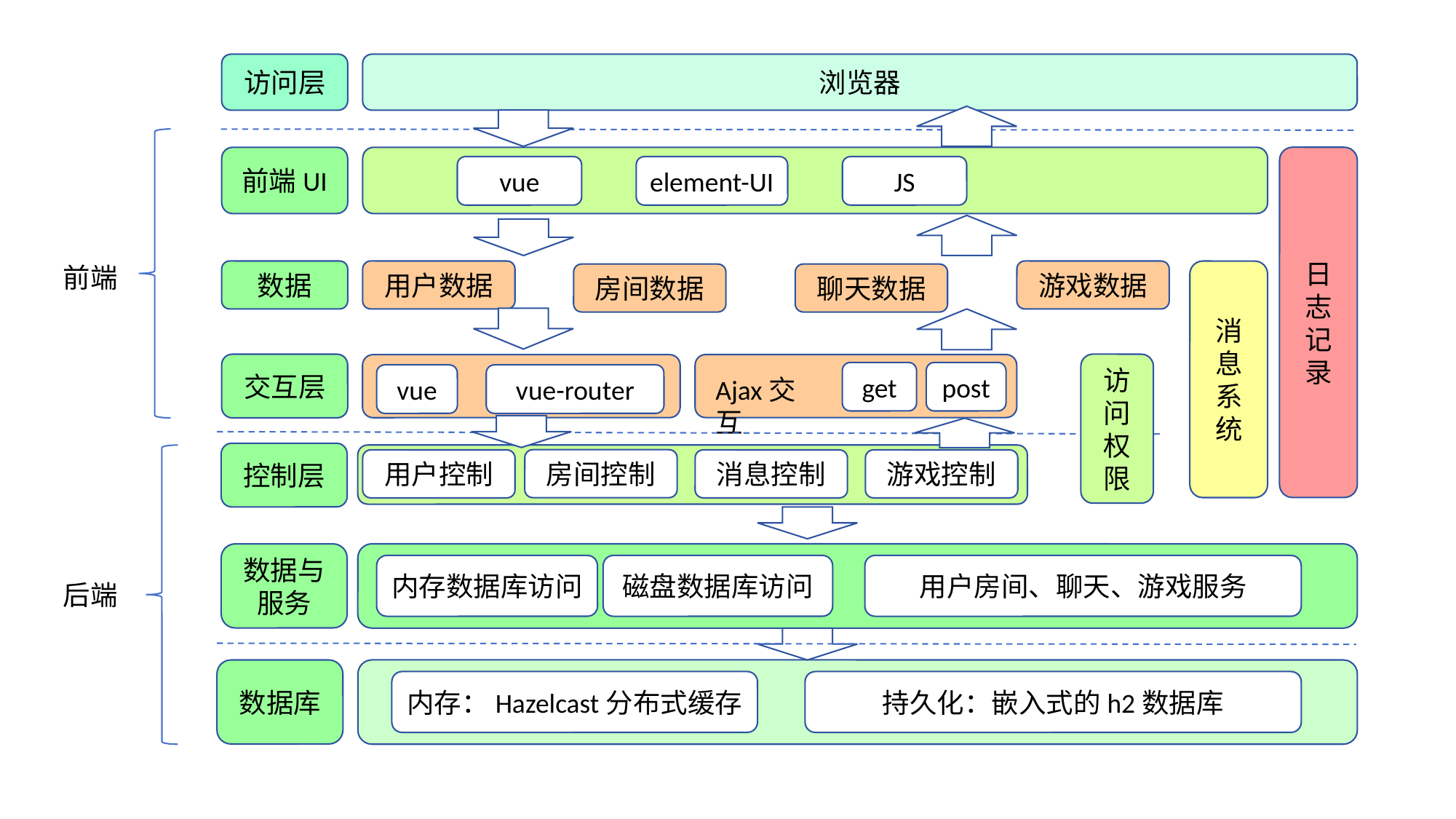

访问层
浏览器

日志记录
前端UI

vue
element-UI
JS

前端
数据
用户数据
游戏数据
消
息
系
统
房间数据
聊天数据

交互层
访
问
权
限

get
post
vue
vue-router
Ajax交互

控制层

房间控制
用户控制
消息控制
游戏控制

数据与服务

内存数据库访问
磁盘数据库访问
用户房间、聊天、游戏服务
后端

数据库

内存：Hazelcast分布式缓存
持久化：嵌入式的h2数据库